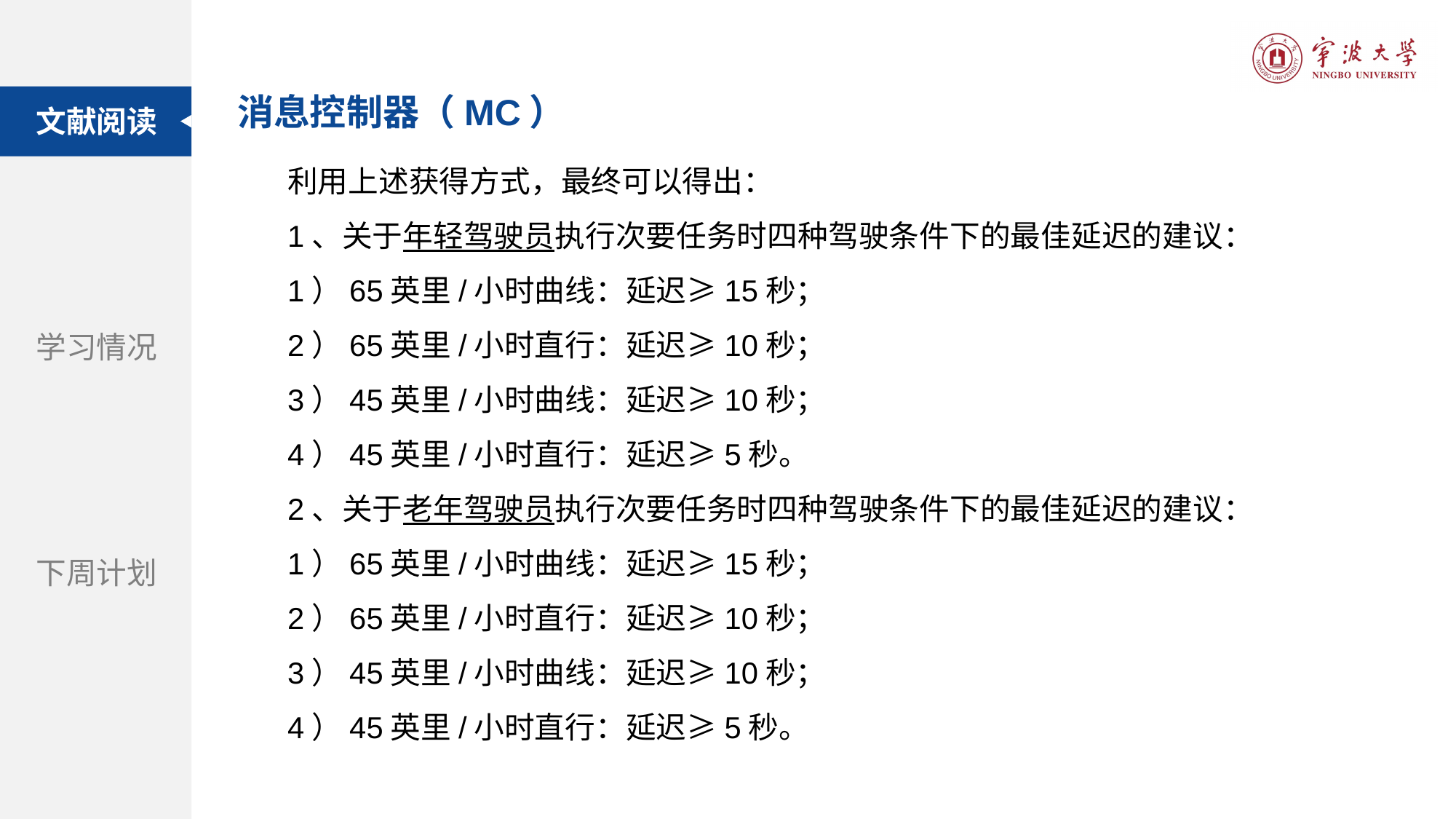

消息控制器（MC）

文献阅读
利用上述获得方式，最终可以得出：
1、关于年轻驾驶员执行次要任务时四种驾驶条件下的最佳延迟的建议：
1）65英里/小时曲线：延迟≥15秒；
2）65英里/小时直行：延迟≥10秒；
3）45英里/小时曲线：延迟≥10秒；
4）45英里/小时直行：延迟≥5秒。
2、关于老年驾驶员执行次要任务时四种驾驶条件下的最佳延迟的建议：
1）65英里/小时曲线：延迟≥15秒；
2）65英里/小时直行：延迟≥10秒；
3）45英里/小时曲线：延迟≥10秒；
4）45英里/小时直行：延迟≥5秒。
题目：自动驾驶汽车和街道设计：使用虚拟现实实验探索中央分隔带在提高行人过街安全性方面的作用
学习情况
期刊：Accident Analysis and Prevention
下周计划